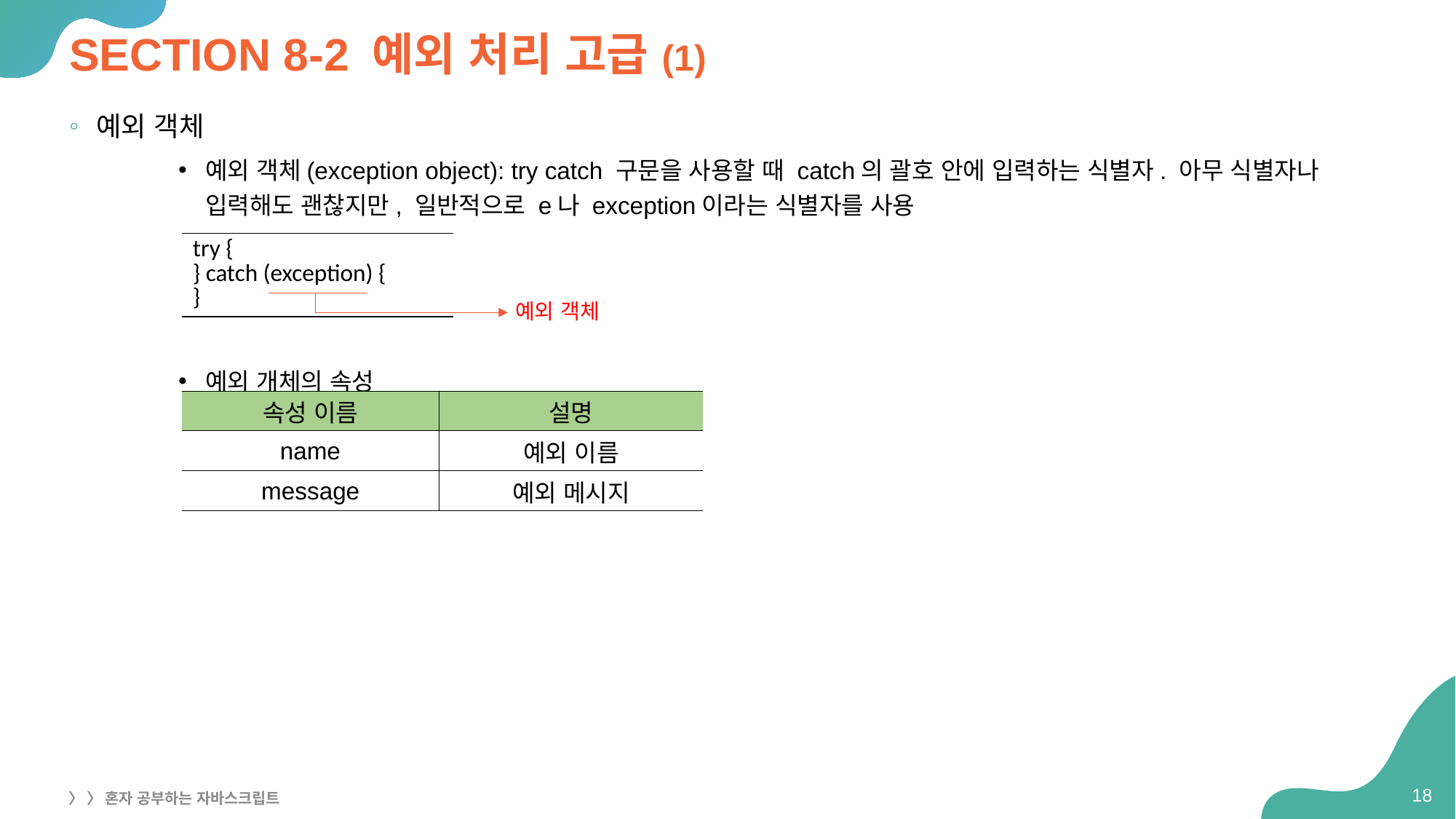

# SECTION 8-2 예외 처리 고급(1)
예외 객체
예외 객체(exception object): try catch 구문을 사용할 때 catch의 괄호 안에 입력하는 식별자. 아무 식별자나 입력해도 괜찮지만, 일반적으로 e나 exception이라는 식별자를 사용

예외 개체의 속성

| try { } catch (exception) { } |
| --- |

예외 객체
| 속성 이름 | 설명 |
| --- | --- |
| name | 예외 이름 |
| message | 예외 메시지 |
18
〉 〉 혼자 공부하는 자바스크립트